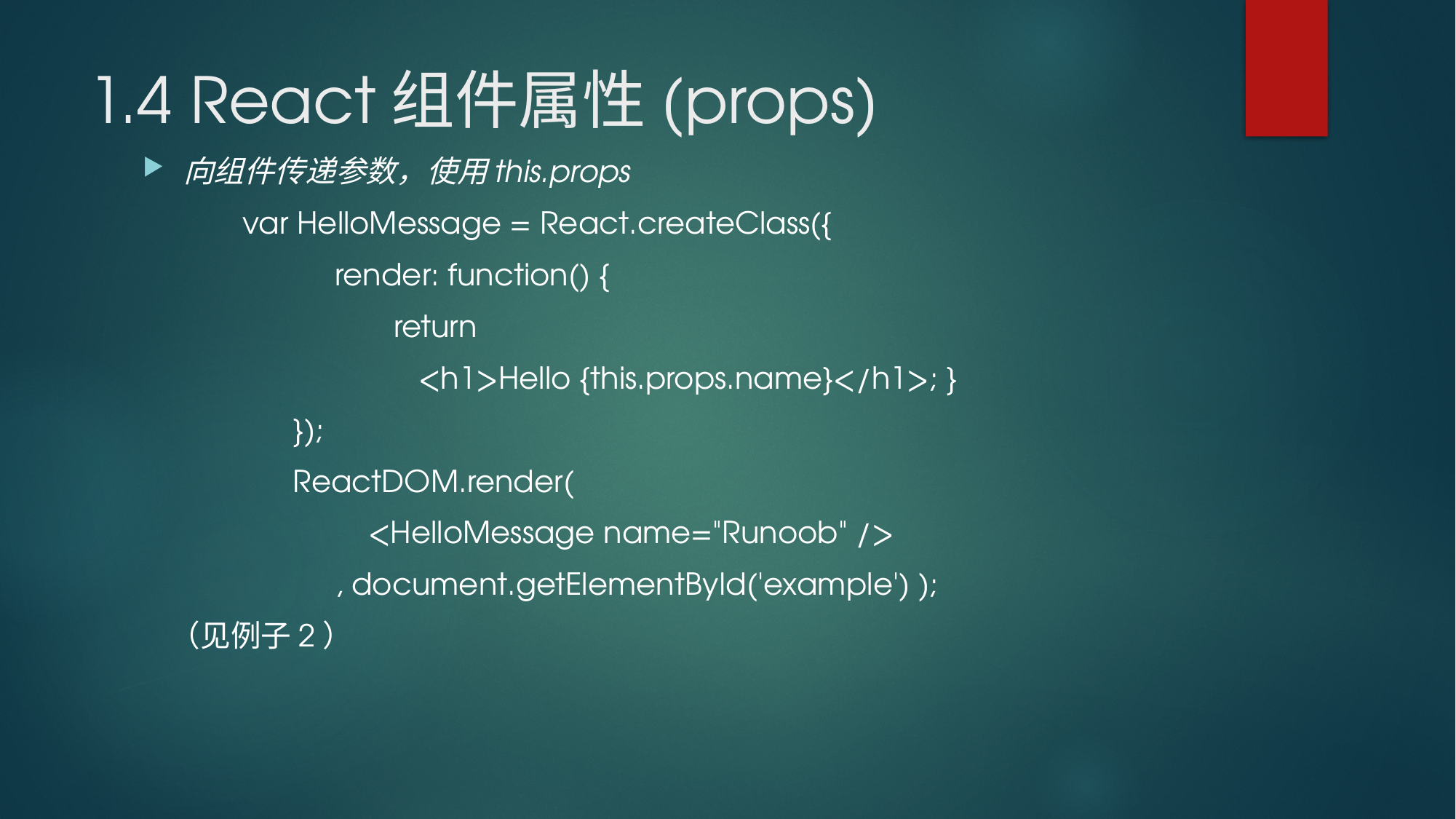

# 1.4 React组件属性(props)
向组件传递参数，使用this.props
            var HelloMessage = React.createClass({
                       render: function() {
                              return
                                 <h1>Hello {this.props.name}</h1>; }
                  });
                  ReactDOM.render(
                           <HelloMessage name="Runoob" />
                       , document.getElementById('example') );
   （见例子2）